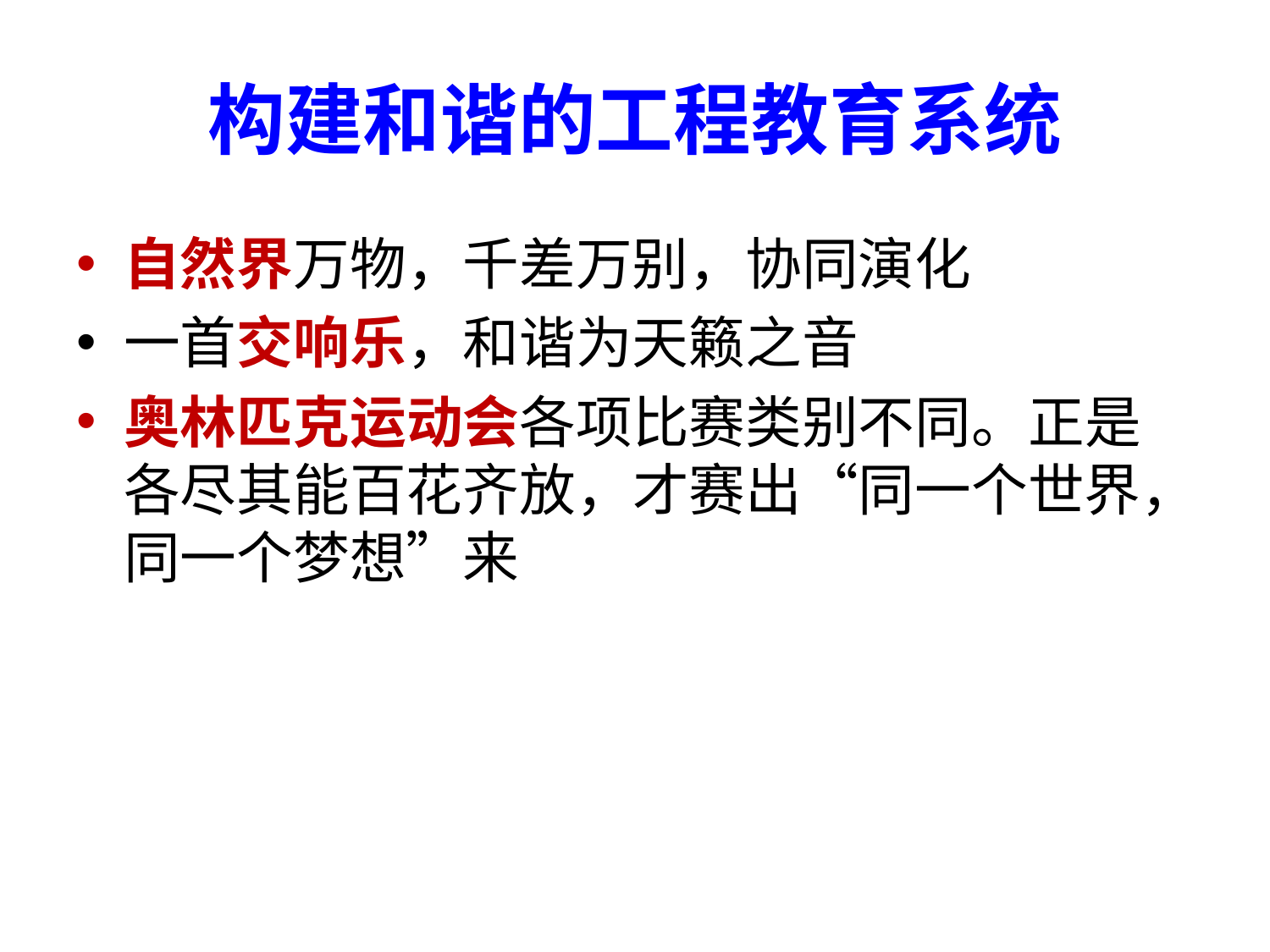

# 构建和谐的工程教育系统
自然界万物，千差万别，协同演化
一首交响乐，和谐为天籁之音
奥林匹克运动会各项比赛类别不同。正是各尽其能百花齐放，才赛出“同一个世界，同一个梦想”来